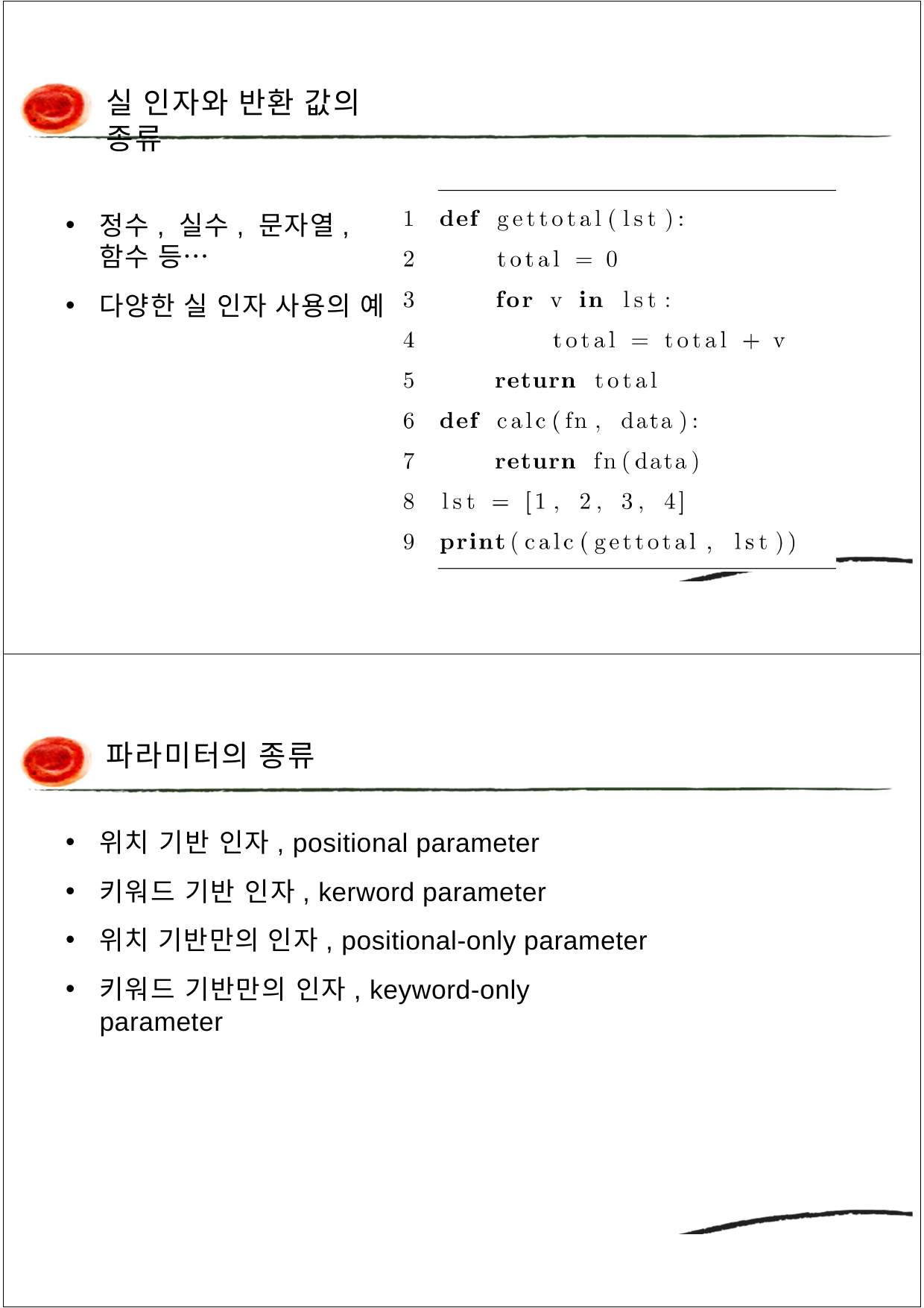

실 인자와 반환 값의 종류

정수, 실수, 문자열, 함수 등…
다양한 실 인자 사용의 예:

파라미터의 종류

위치 기반 인자, positional parameter
키워드 기반 인자, kerword parameter
위치 기반만의 인자, positional-only parameter
키워드 기반만의 인자, keyword-only parameter